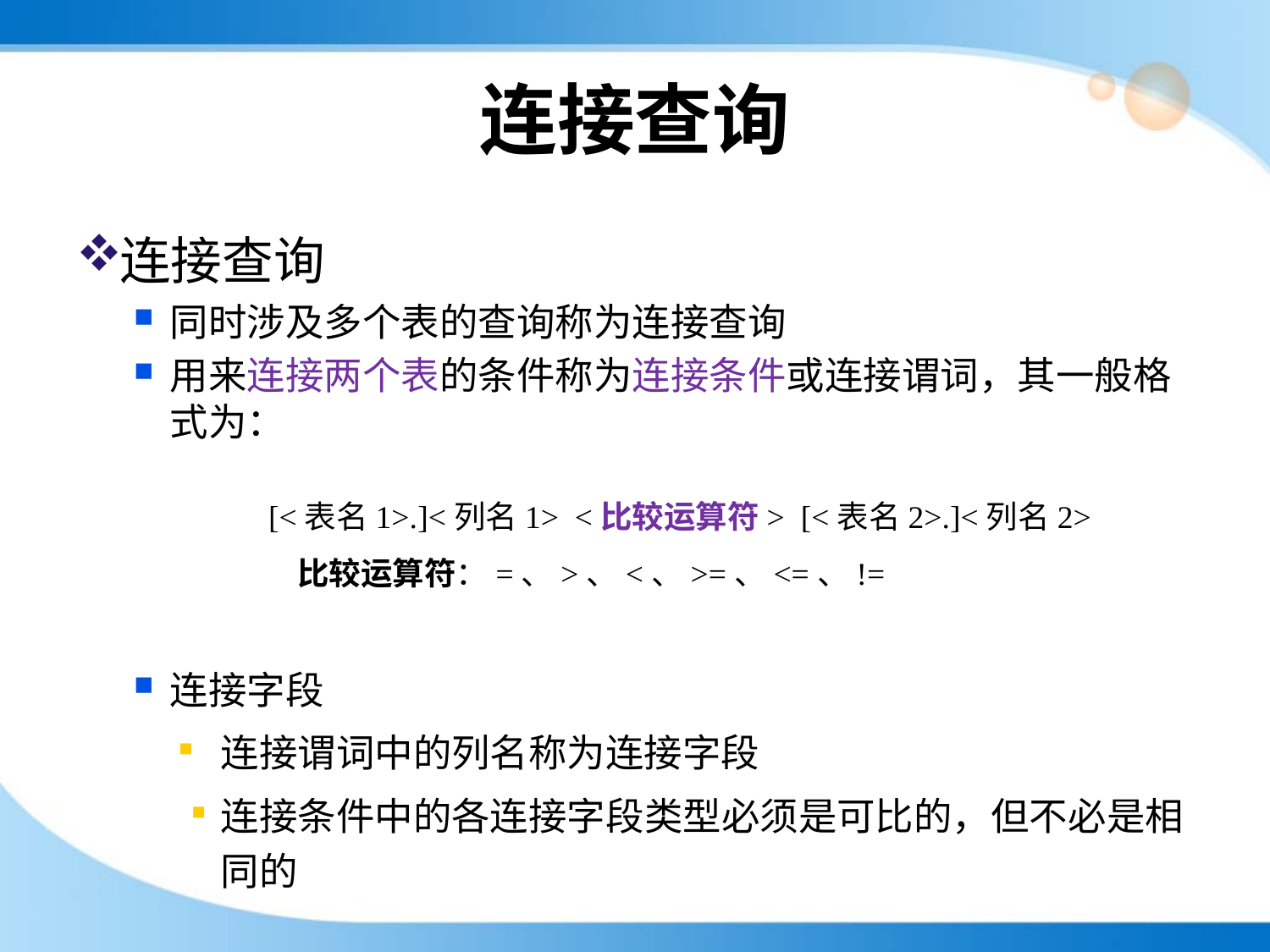

# 连接查询
连接查询
同时涉及多个表的查询称为连接查询
用来连接两个表的条件称为连接条件或连接谓词，其一般格式为：

连接字段
连接谓词中的列名称为连接字段
连接条件中的各连接字段类型必须是可比的，但不必是相同的

[<表名1>.]<列名1>  <比较运算符>  [<表名2>.]<列名2>
   比较运算符：=、>、<、>=、<=、!=